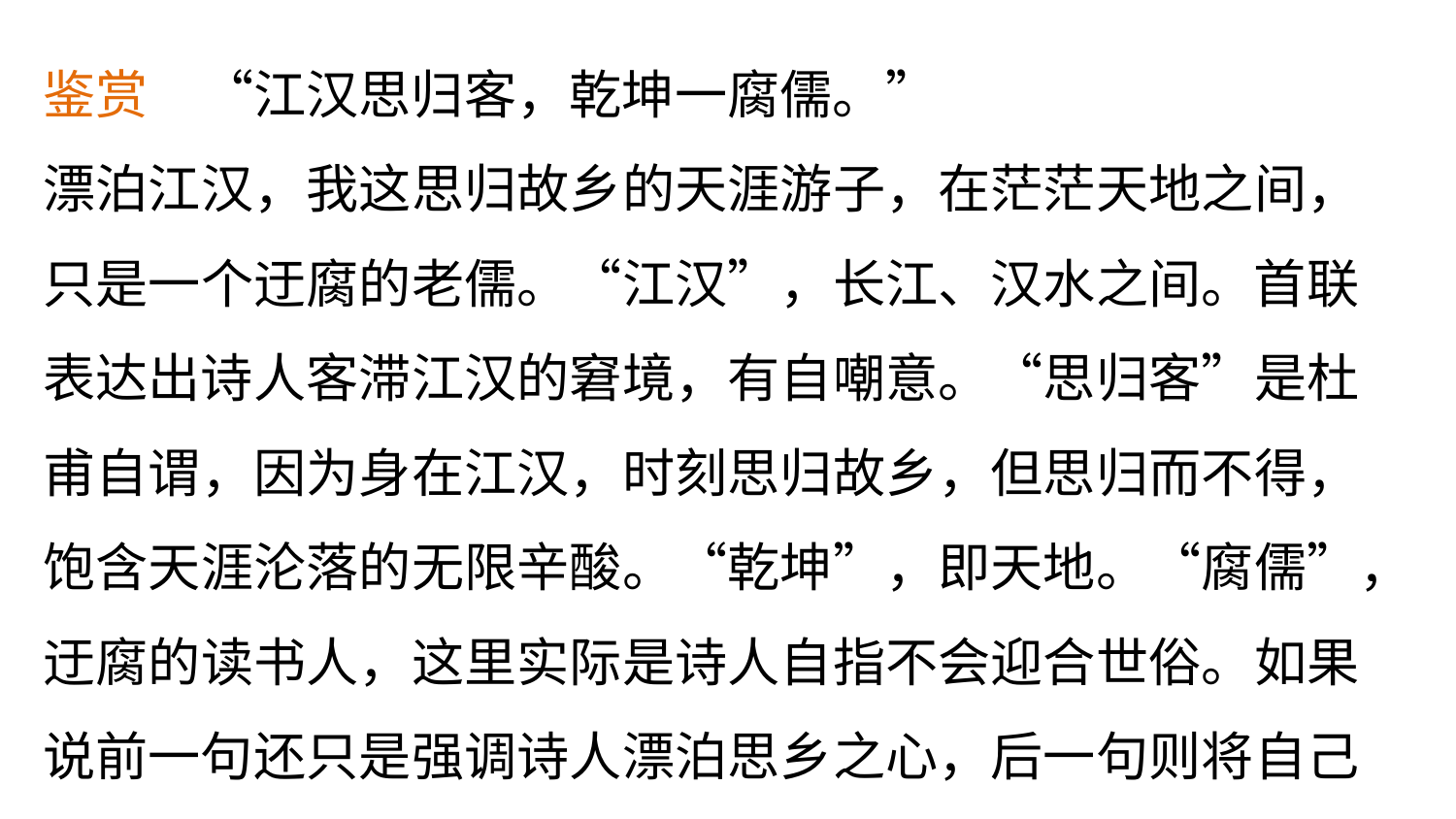

鉴赏　“江汉思归客，乾坤一腐儒。”
漂泊江汉，我这思归故乡的天涯游子，在茫茫天地之间，只是一个迂腐的老儒。“江汉”，长江、汉水之间。首联表达出诗人客滞江汉的窘境，有自嘲意。“思归客”是杜甫自谓，因为身在江汉，时刻思归故乡，但思归而不得，饱含天涯沦落的无限辛酸。“乾坤”，即天地。“腐儒”，迂腐的读书人，这里实际是诗人自指不会迎合世俗。如果说前一句还只是强调诗人漂泊思乡之心，后一句则将自己在天地间的渺小